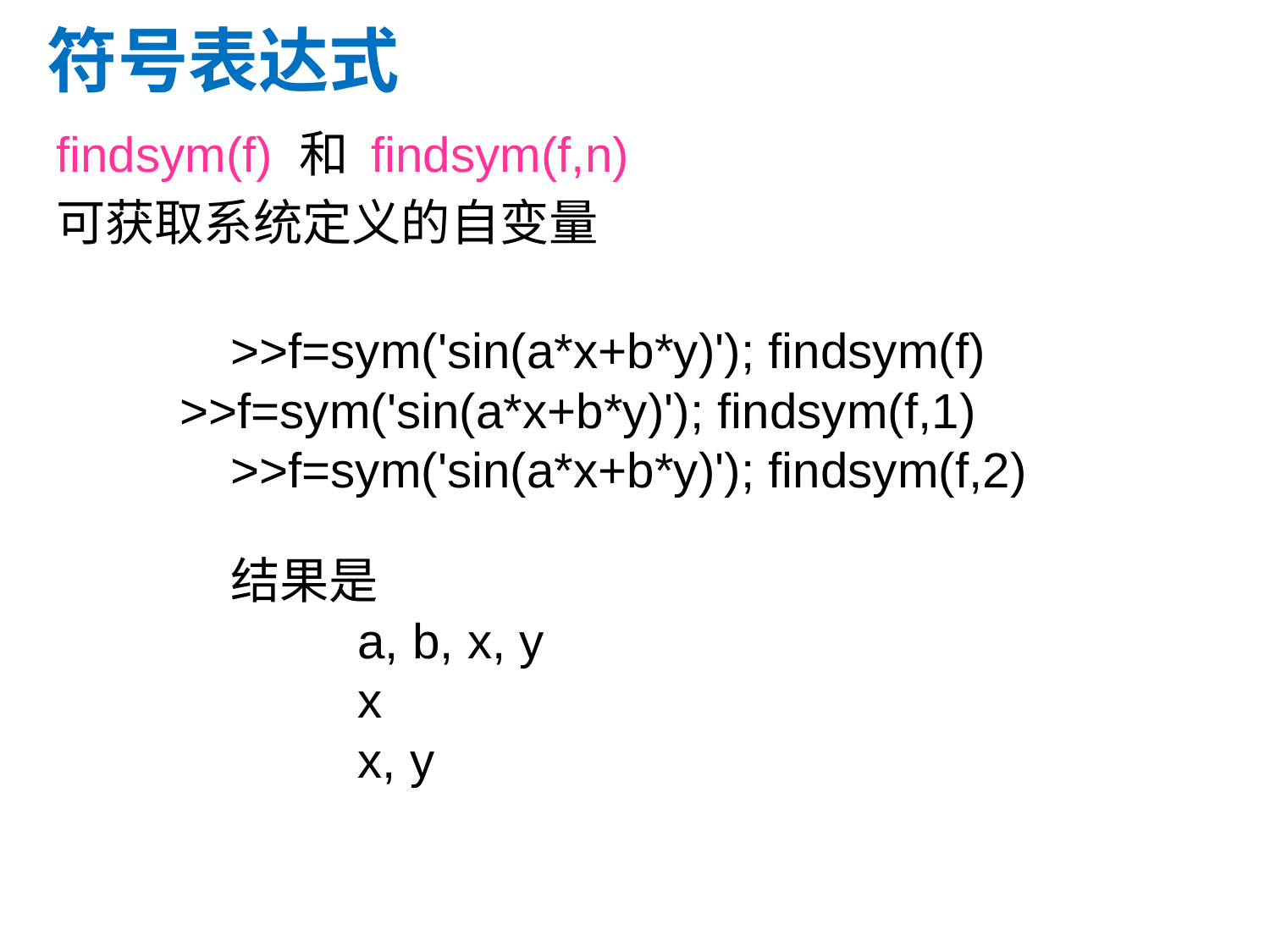

符号表达式
findsym(f) 和 findsym(f,n)
可获取系统定义的自变量

		>>f=sym('sin(a*x+b*y)'); findsym(f)
         >>f=sym('sin(a*x+b*y)'); findsym(f,1)
		>>f=sym('sin(a*x+b*y)'); findsym(f,2)

		结果是
			a, b, x, y
			x
			x, y